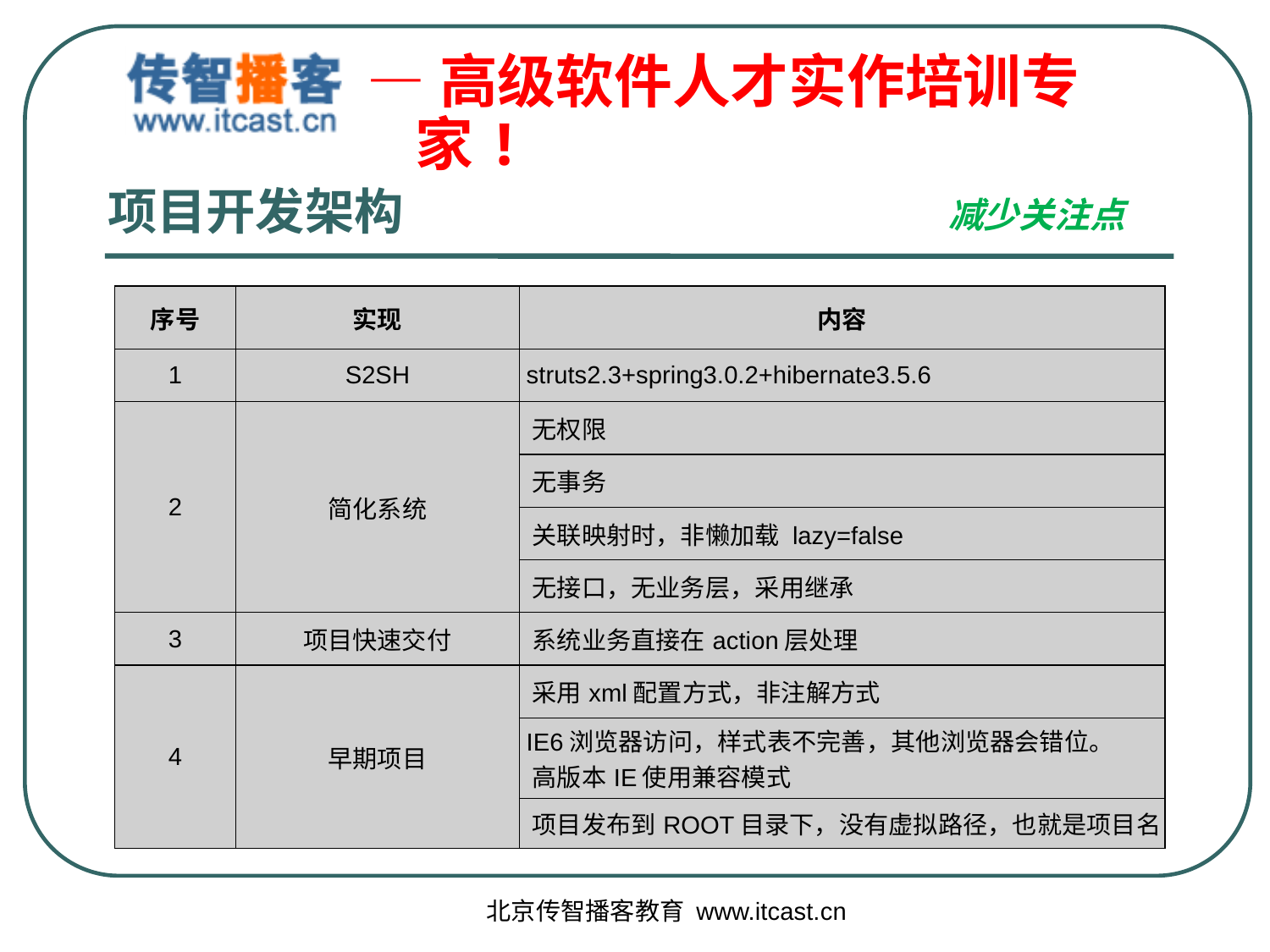

# 项目开发架构
减少关注点
| 序号 | 实现 | 内容 |
| --- | --- | --- |
| 1 | S2SH | struts2.3+spring3.0.2+hibernate3.5.6 |
| 2 | 简化系统 | 无权限 |
|  |  | 无事务 |
|  |  | 关联映射时，非懒加载 lazy=false |
|  |  | 无接口，无业务层，采用继承 |
| 3 | 项目快速交付 | 系统业务直接在action层处理 |
| 4 | 早期项目 | 采用xml配置方式，非注解方式 |
|  |  | IE6浏览器访问，样式表不完善，其他浏览器会错位。 高版本IE使用兼容模式 |
|  |  | 项目发布到ROOT目录下，没有虚拟路径，也就是项目名 |
北京传智播客教育 www.itcast.cn